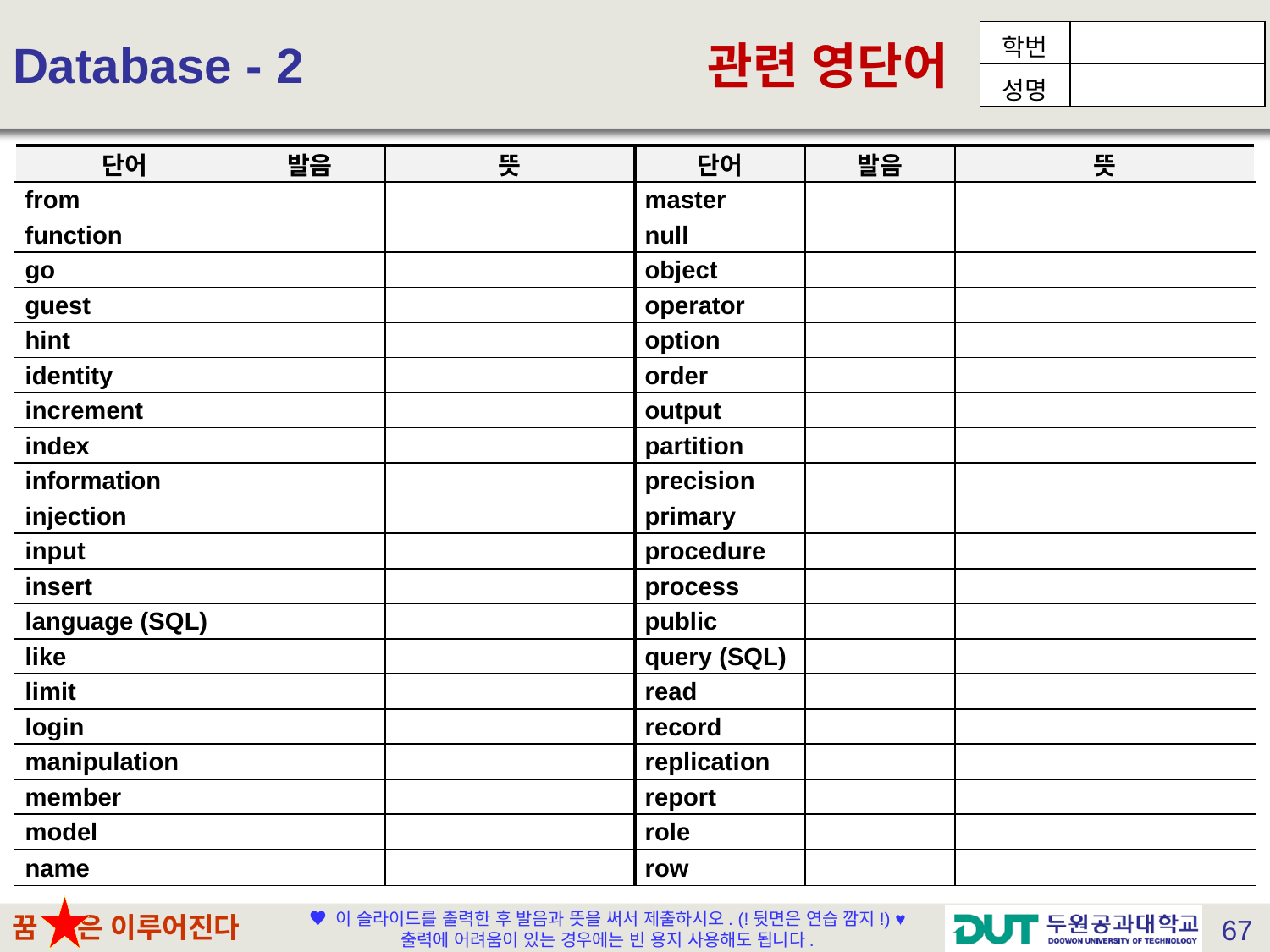

# Database - 2
| 단어 | 발음 | 뜻 | 단어 | 발음 | 뜻 |
| --- | --- | --- | --- | --- | --- |
| from |  |  | master |  |  |
| function |  |  | null |  |  |
| go |  |  | object |  |  |
| guest |  |  | operator |  |  |
| hint |  |  | option |  |  |
| identity |  |  | order |  |  |
| increment |  |  | output |  |  |
| index |  |  | partition |  |  |
| information |  |  | precision |  |  |
| injection |  |  | primary |  |  |
| input |  |  | procedure |  |  |
| insert |  |  | process |  |  |
| language (SQL) |  |  | public |  |  |
| like |  |  | query (SQL) |  |  |
| limit |  |  | read |  |  |
| login |  |  | record |  |  |
| manipulation |  |  | replication |  |  |
| member |  |  | report |  |  |
| model |  |  | role |  |  |
| name |  |  | row |  |  |